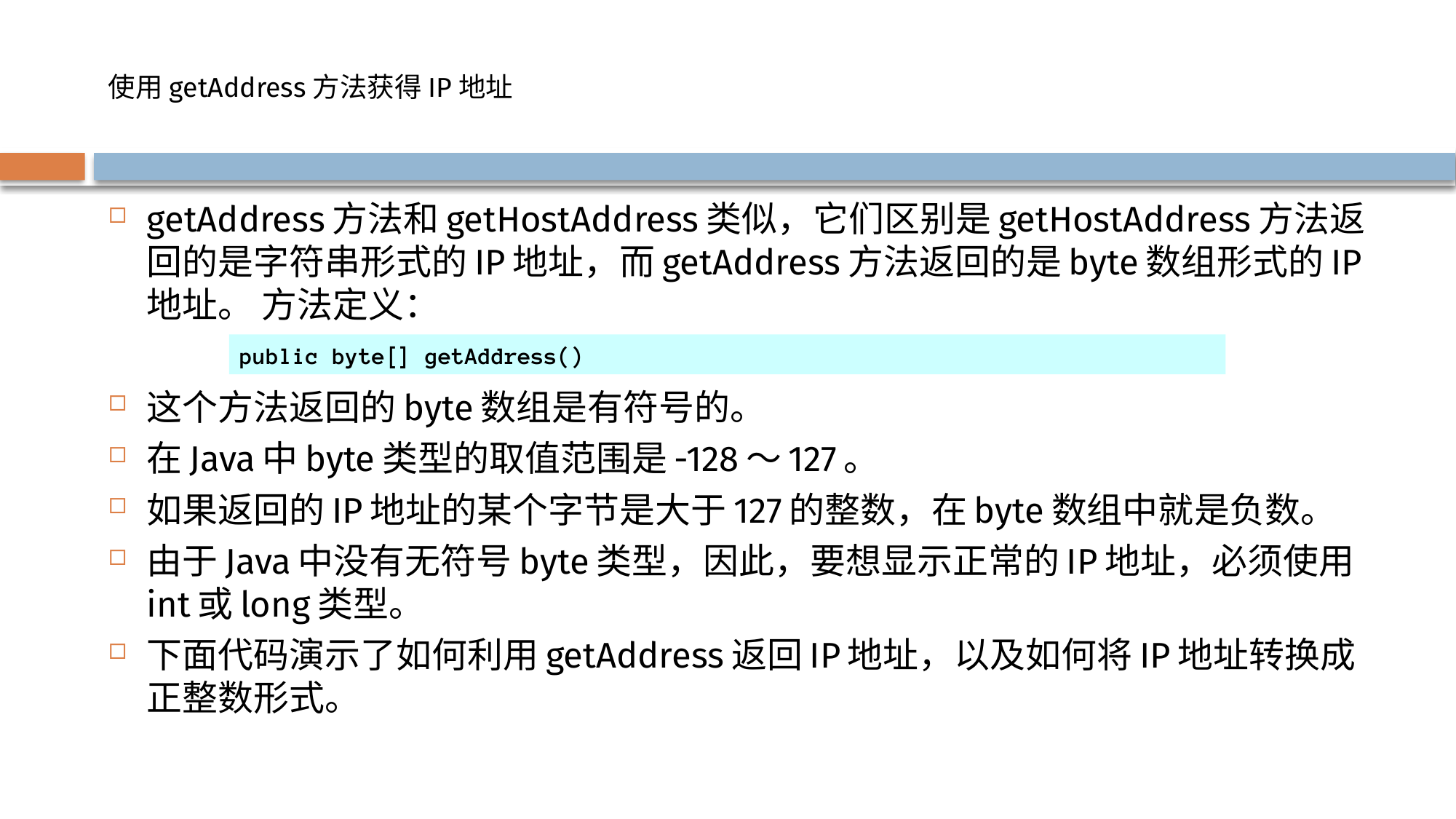

# 使用getAddress方法获得IP地址
getAddress方法和getHostAddress类似，它们区别是getHostAddress方法返回的是字符串形式的IP地址，而getAddress方法返回的是byte数组形式的IP地址。 方法定义：

这个方法返回的byte数组是有符号的。
在Java中byte类型的取值范围是-128〜127。
如果返回的IP地址的某个字节是大于127的整数，在byte数组中就是负数。
由于Java中没有无符号byte类型，因此，要想显示正常的IP地址，必须使用int或long类型。
下面代码演示了如何利用getAddress返回IP地址，以及如何将IP地址转换成正整数形式。
public byte[] getAddress()